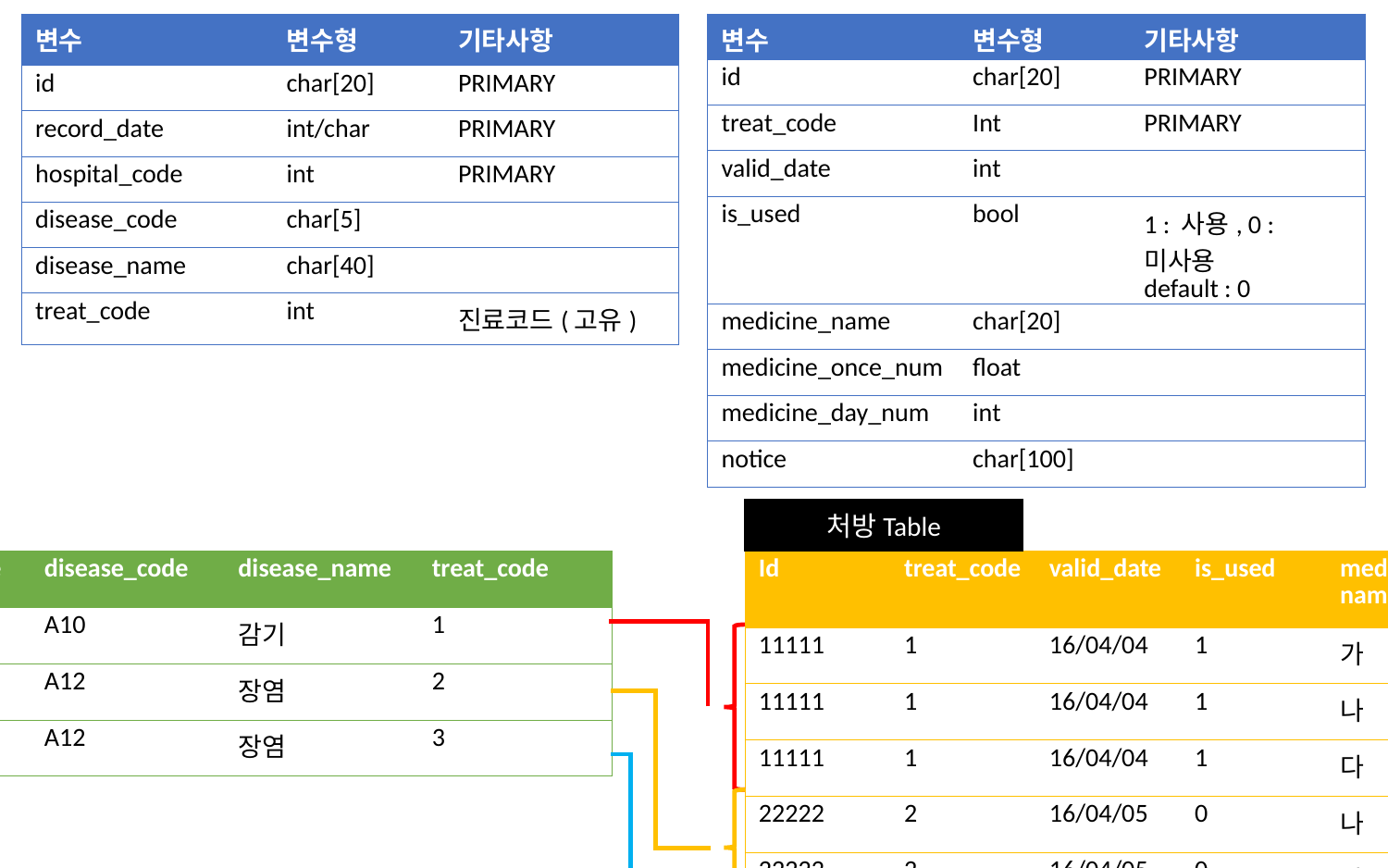

처방Table(병원, 약국, 사용자가 공유)
(MEDICAL_RECORD)
진료기록Table(병원, 약국, 사용자가 공유)
(TREAT_RECORD)
| 변수 | 변수형 | 기타사항 |
| --- | --- | --- |
| id | char[20] | PRIMARY |
| record\_date | int/char | PRIMARY |
| hospital\_code | int | PRIMARY |
| disease\_code | char[5] |  |
| disease\_name | char[40] |  |
| treat\_code | int | 진료코드(고유) |
| 변수 | 변수형 | 기타사항 |
| --- | --- | --- |
| id | char[20] | PRIMARY |
| treat\_code | Int | PRIMARY |
| valid\_date | int |  |
| is\_used | bool | 1 : 사용, 0 : 미사용 default : 0 |
| medicine\_name | char[20] |  |
| medicine\_once\_num | float |  |
| medicine\_day\_num | int |  |
| notice | char[100] |  |
예시
진료기록Table
처방Table
| Id | record\_date | hospital\_code | disease\_code | disease\_name | treat\_code |
| --- | --- | --- | --- | --- | --- |
| 11111 | 16/04/01 | 1212 | A10 | 감기 | 1 |
| 22222 | 16/04/02 | 1313 | A12 | 장염 | 2 |
| 11111 | 16/04/02 | 1313 | A12 | 장염 | 3 |
| Id | treat\_code | valid\_date | is\_used | medicine\_name | medicine\_once\_num | medicine\_day\_num | notice |
| --- | --- | --- | --- | --- | --- | --- | --- |
| 11111 | 1 | 16/04/04 | 1 | 가 | 1 | 3 |  |
| 11111 | 1 | 16/04/04 | 1 | 나 | 0.5 | 3 |  |
| 11111 | 1 | 16/04/04 | 1 | 다 | 1 | 2 |  |
| 22222 | 2 | 16/04/05 | 0 | 나 | 1 | 3 |  |
| 22222 | 2 | 16/04/05 | 0 | 라 | 1 | 3 |  |
| 11111 | 3 | 16/04/05 | 1 | 라 | 0.5 | 3 |  |
| 11111 | 3 | 16/04/05 | 1 | 마 | 1 | 2 |  |